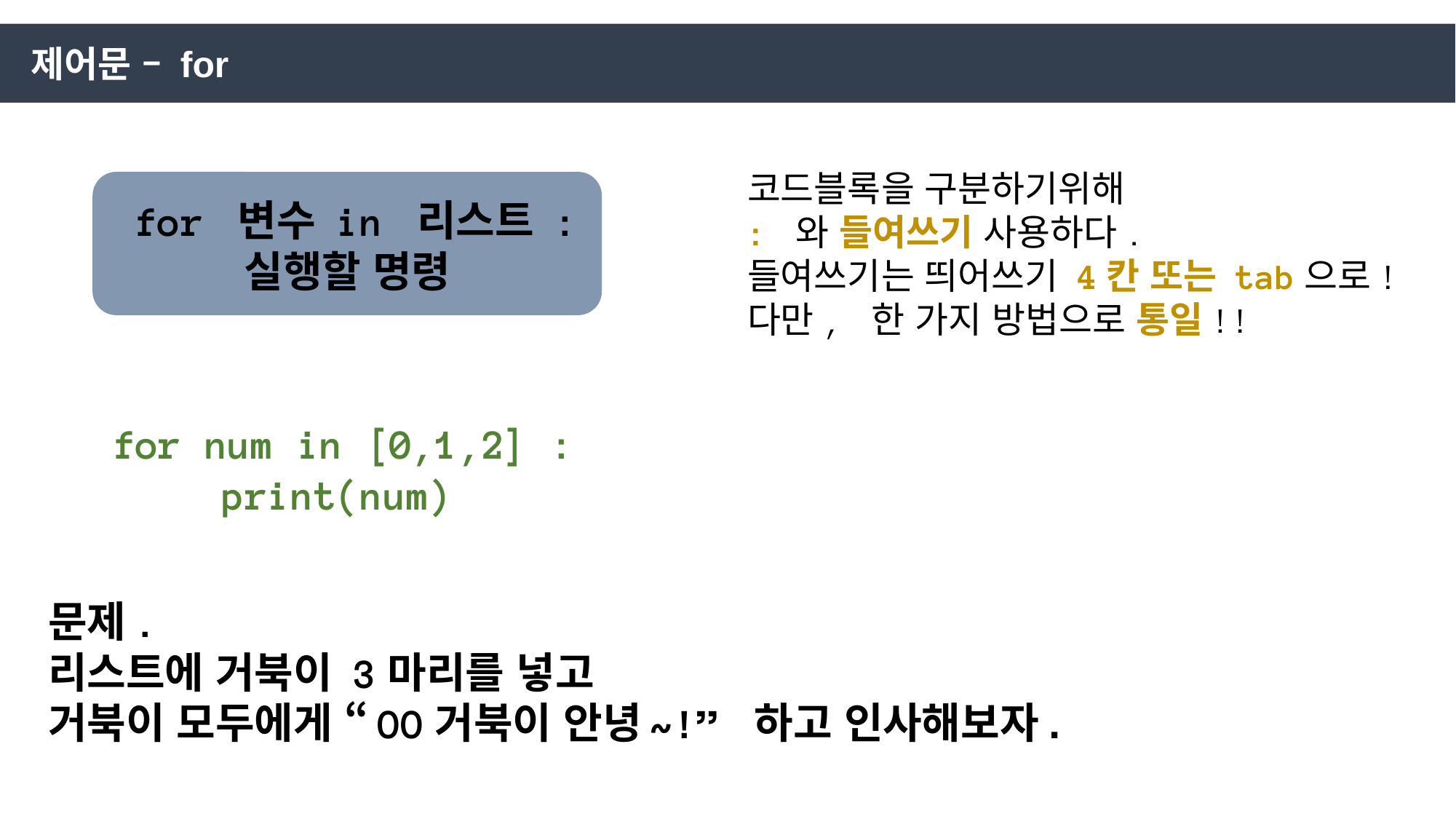

제어문 – for
코드블록을 구분하기위해
: 와 들여쓰기 사용하다.
들여쓰기는 띄어쓰기 4칸 또는 tab으로!
다만, 한 가지 방법으로 통일!!

for 변수 in 리스트 :
	실행할 명령
for num in [0,1,2] :
	print(num)
문제.
리스트에 거북이 3마리를 넣고
거북이 모두에게 “OO거북이 안녕~!” 하고 인사해보자.